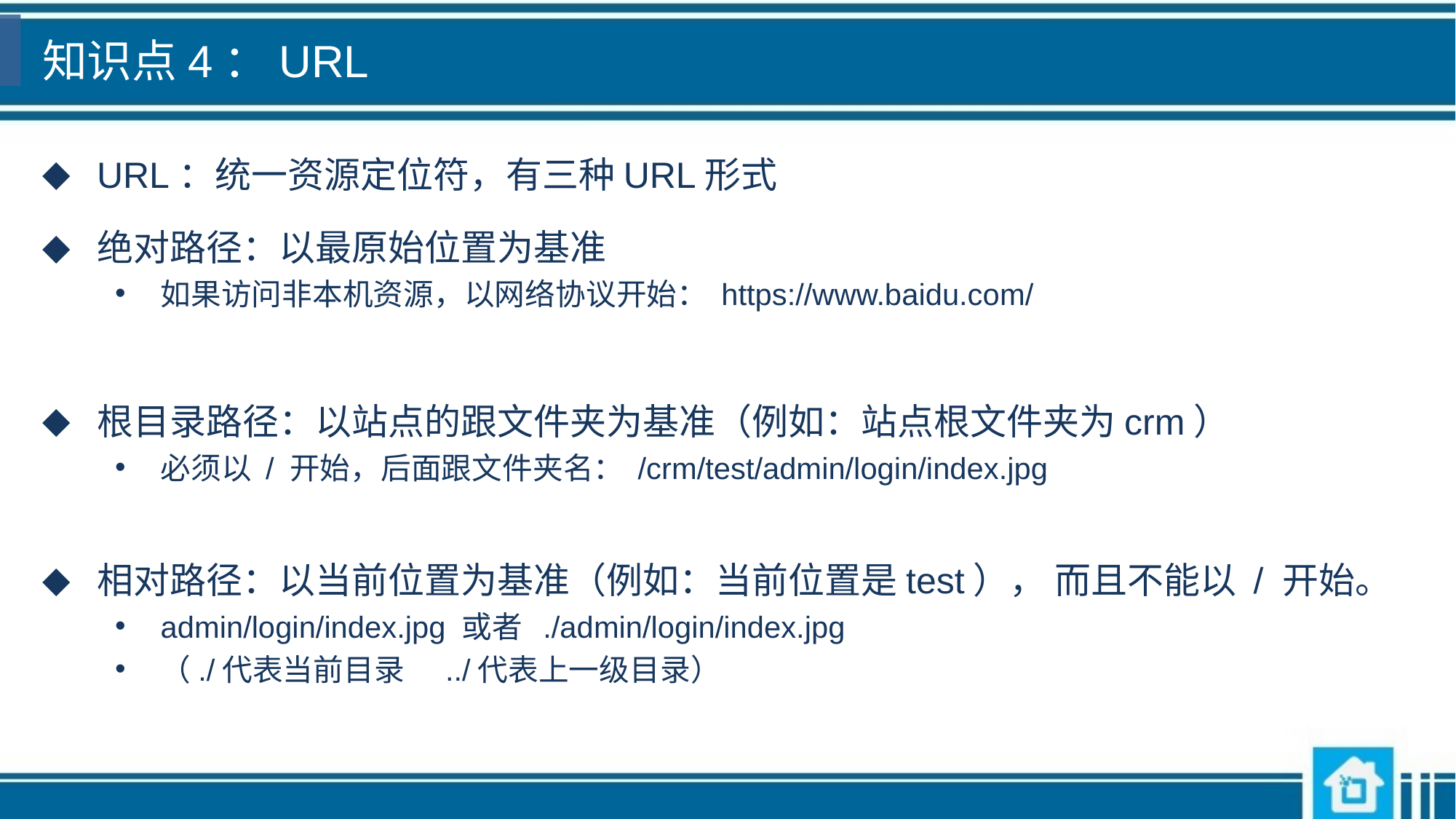

# 知识点4：URL
URL：统一资源定位符，有三种URL形式
绝对路径：以最原始位置为基准
如果访问非本机资源，以网络协议开始： https://www.baidu.com/

根目录路径：以站点的跟文件夹为基准（例如：站点根文件夹为crm）
必须以 / 开始，后面跟文件夹名： /crm/test/admin/login/index.jpg

相对路径：以当前位置为基准（例如：当前位置是test）， 而且不能以 / 开始。
admin/login/index.jpg 或者  ./admin/login/index.jpg
（./代表当前目录     ../代表上一级目录）